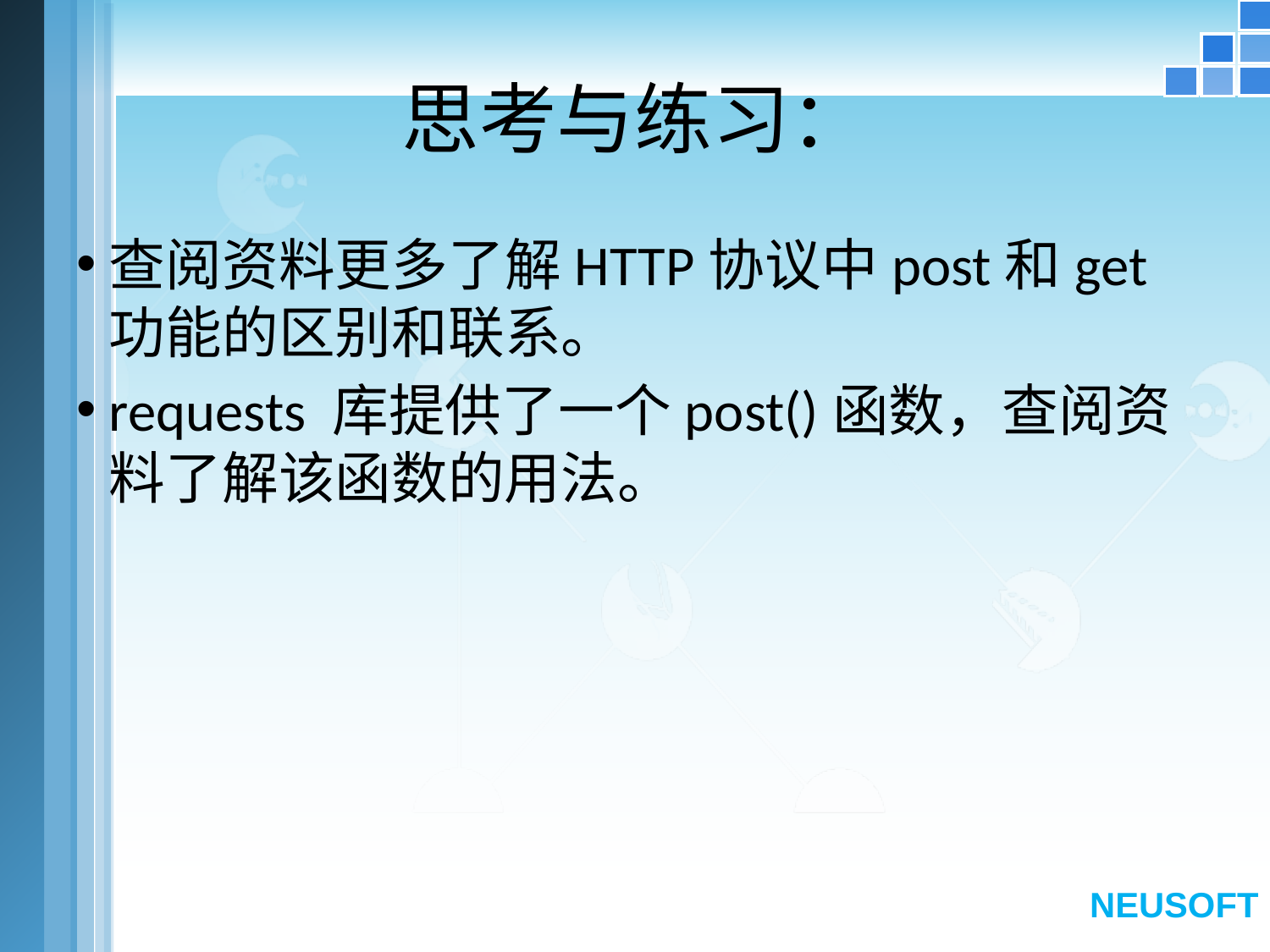

# 思考与练习：
查阅资料更多了解HTTP协议中post和get功能的区别和联系。
requests 库提供了一个post()函数，查阅资料了解该函数的用法。